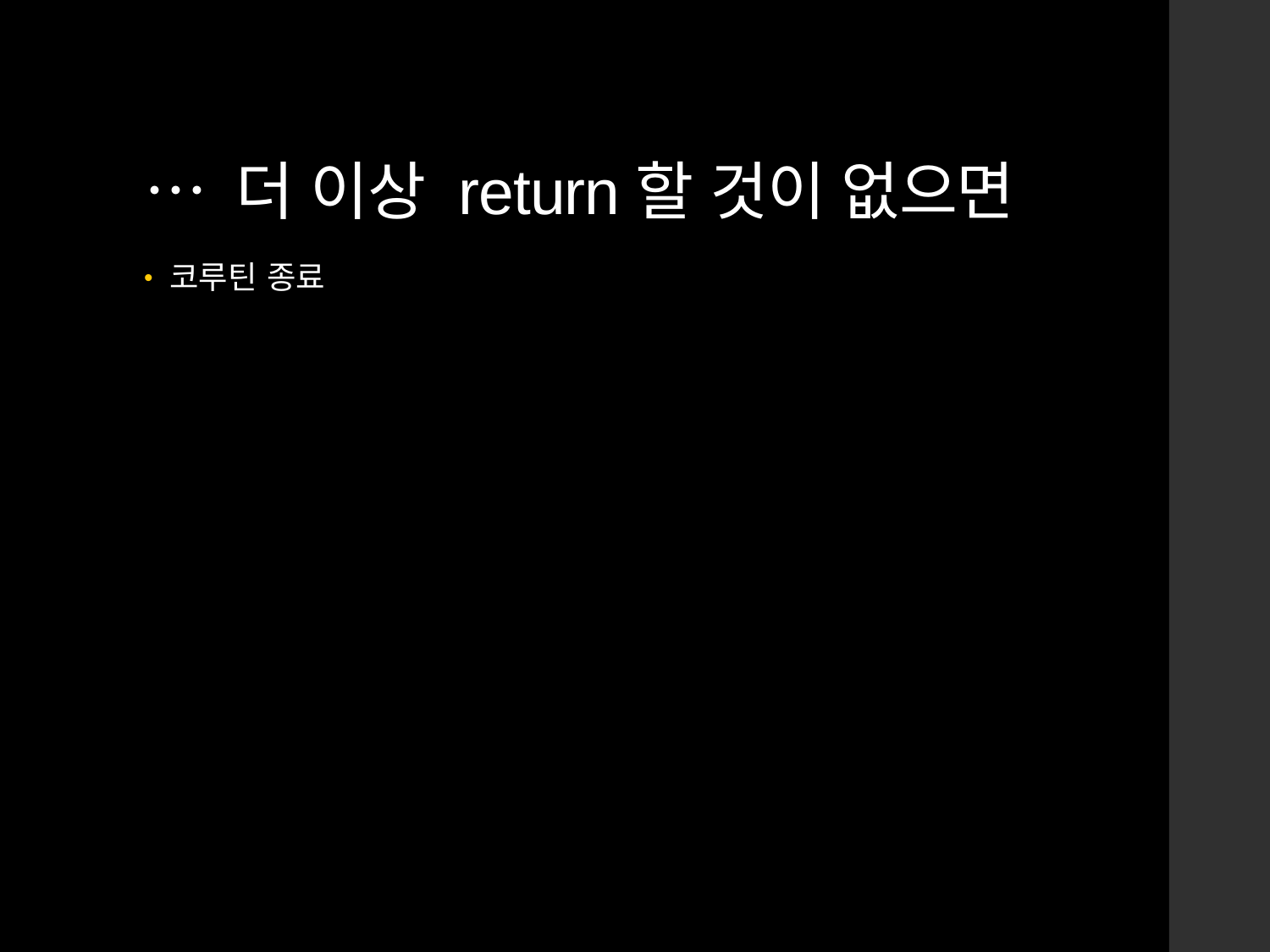

# … 더 이상 return할 것이 없으면
코루틴 종료